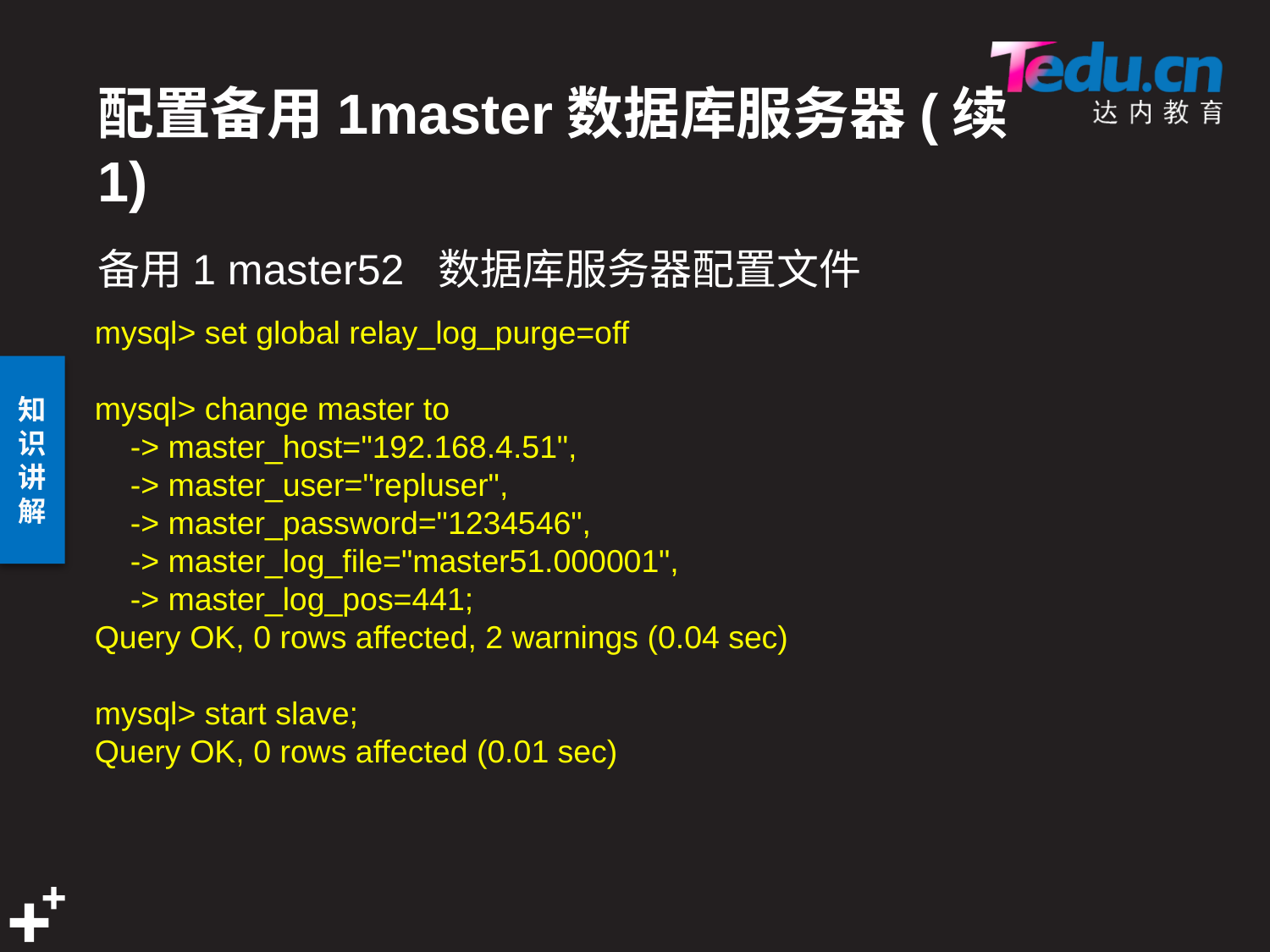

# 配置备用1master数据库服务器(续1)
备用1 master52  数据库服务器配置文件
mysql> set global relay_log_purge=off

mysql> change master to
    -> master_host="192.168.4.51",
    -> master_user="repluser",
    -> master_password="1234546",
    -> master_log_file="master51.000001",
    -> master_log_pos=441;
Query OK, 0 rows affected, 2 warnings (0.04 sec)

mysql> start slave;
Query OK, 0 rows affected (0.01 sec)